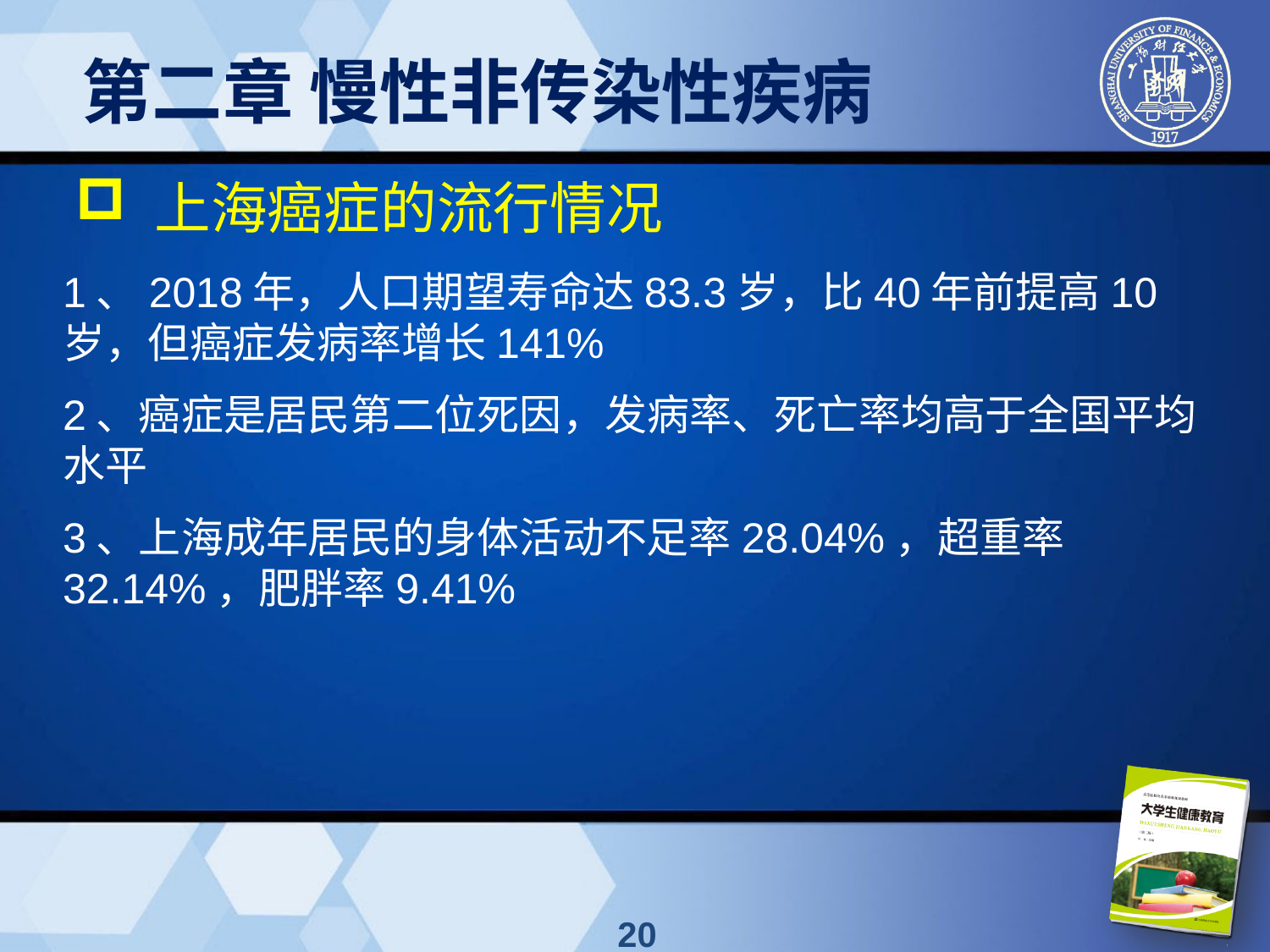

第二章 慢性非传染性疾病
 上海癌症的流行情况
1、2018年，人口期望寿命达83.3岁，比40年前提高10岁，但癌症发病率增长141%
2、癌症是居民第二位死因，发病率、死亡率均高于全国平均水平
3、上海成年居民的身体活动不足率28.04%，超重率32.14%，肥胖率9.41%

20